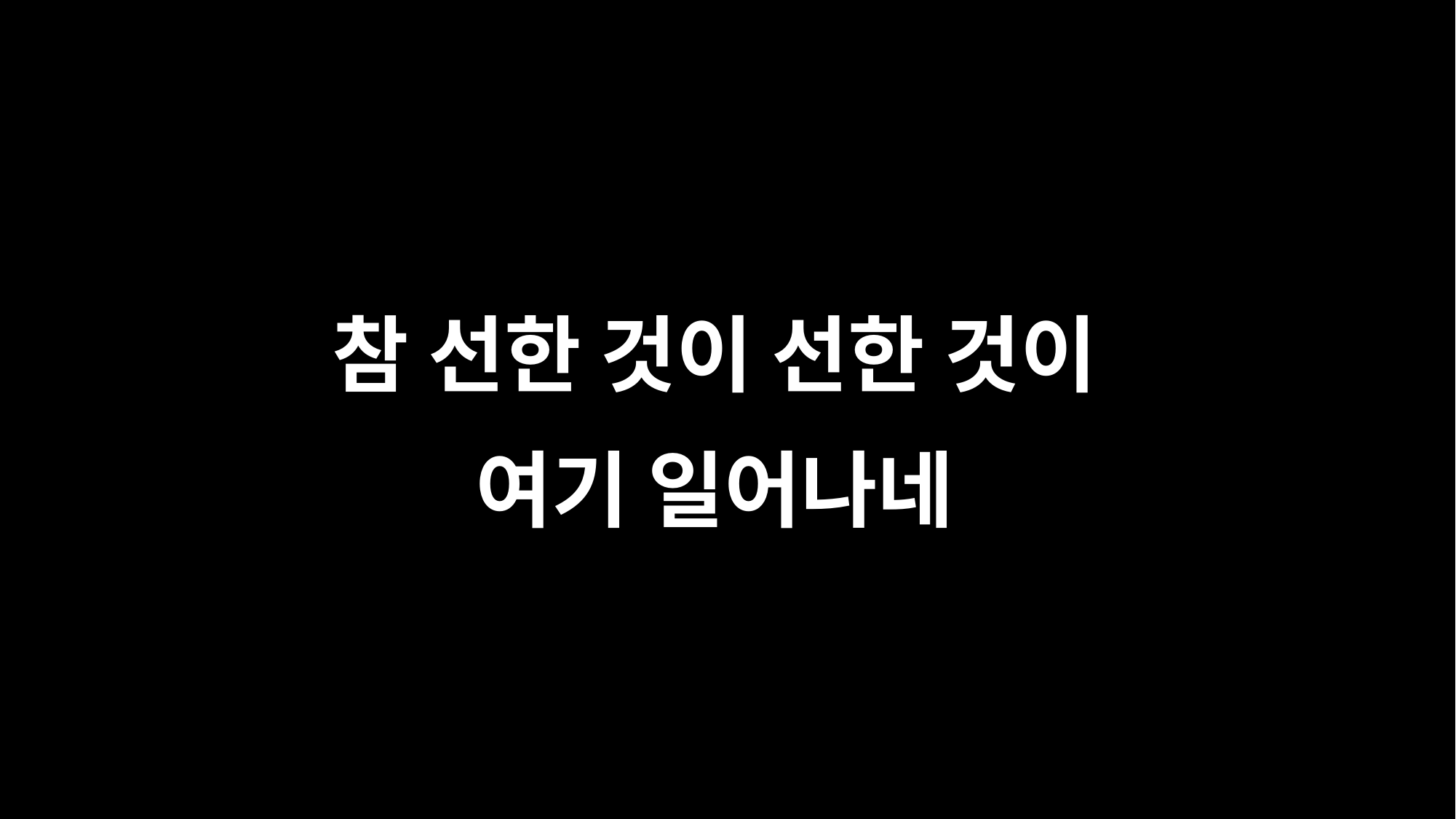

참 선한 것이 선한 것이
여기 일어나네